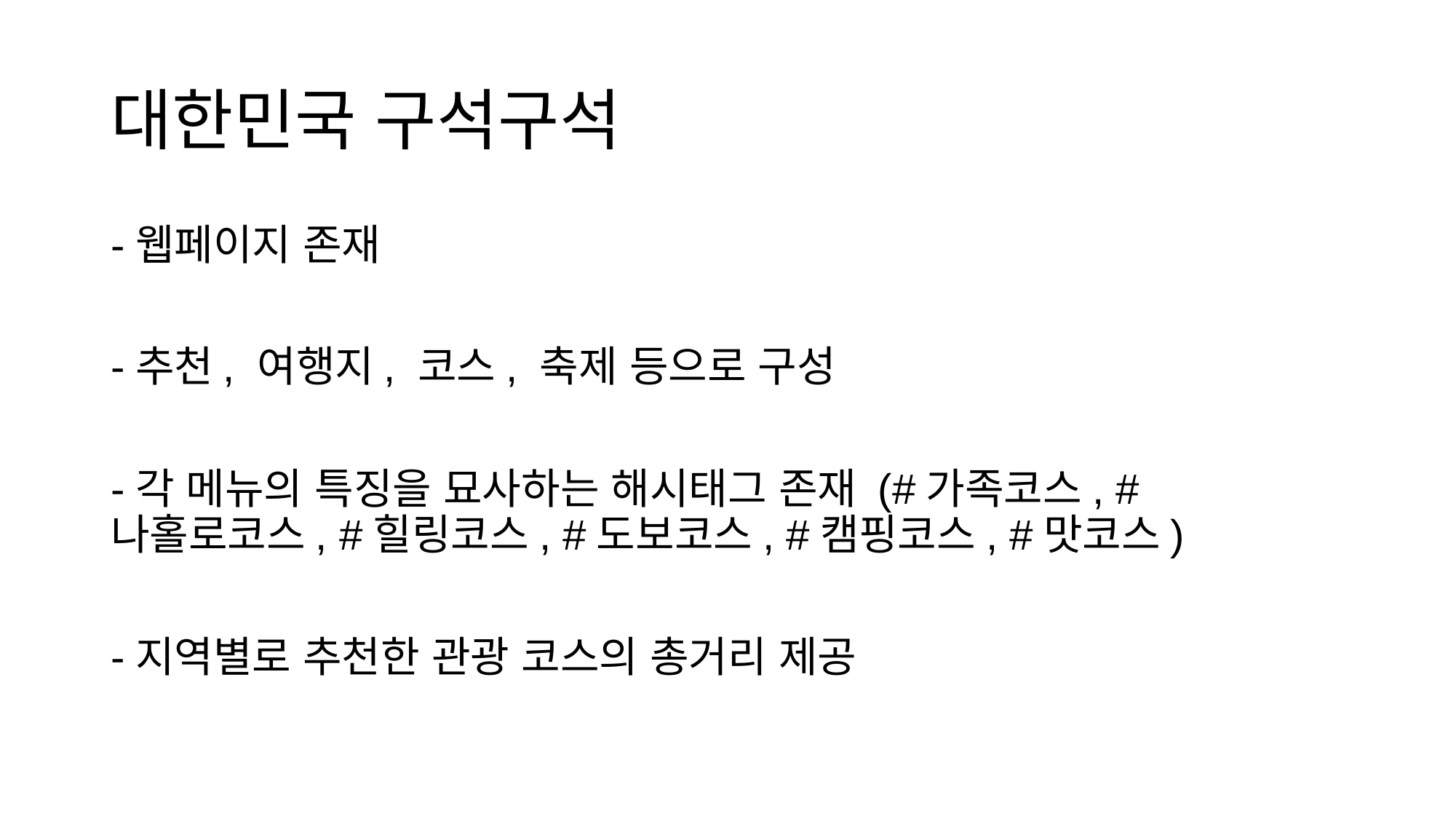

# 대한민국 구석구석
-웹페이지 존재

-추천, 여행지, 코스, 축제 등으로 구성

-각 메뉴의 특징을 묘사하는 해시태그 존재 (#가족코스, #나홀로코스, #힐링코스, #도보코스, #캠핑코스, #맛코스)

-지역별로 추천한 관광 코스의 총거리 제공